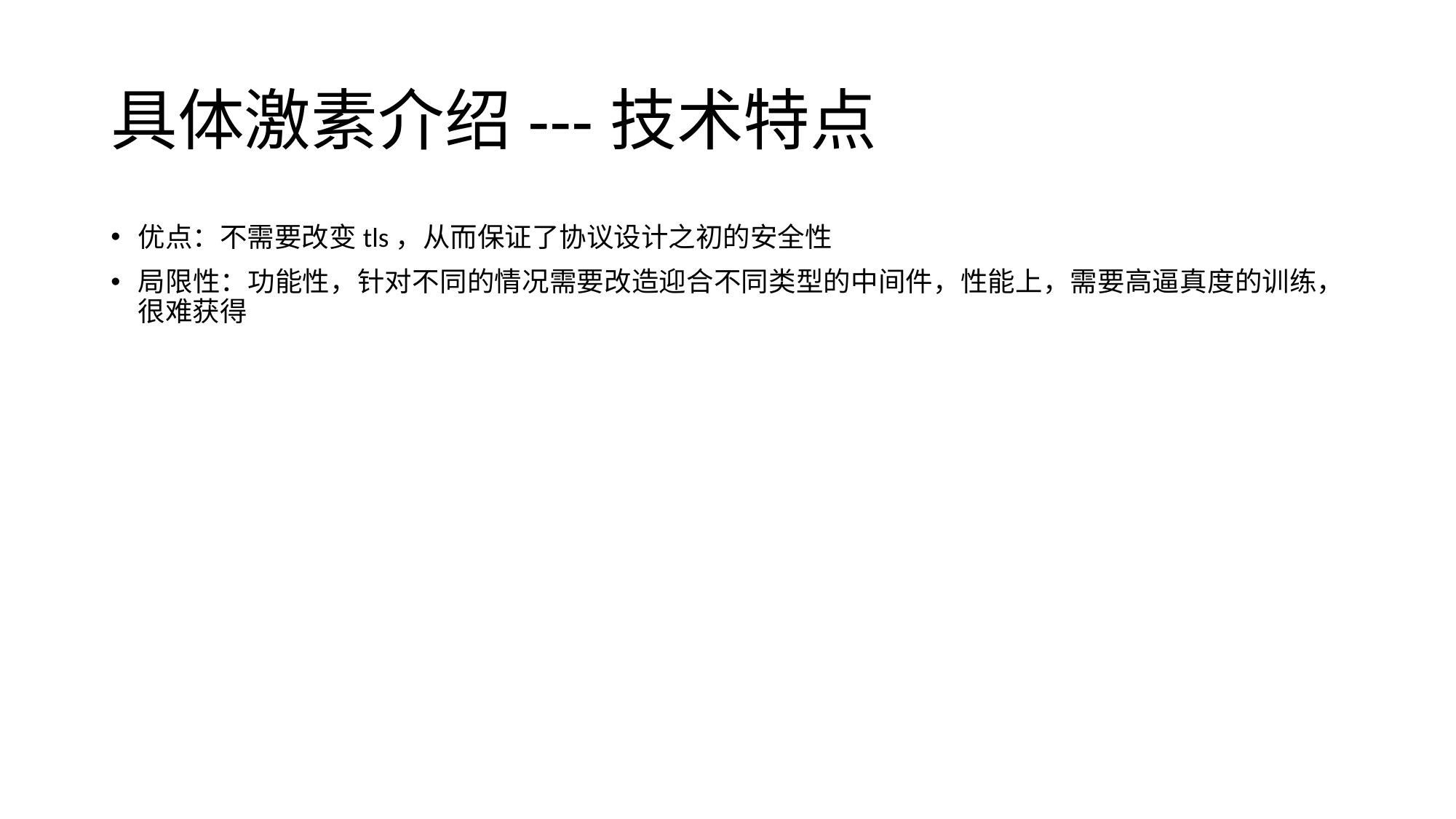

# 具体激素介绍---技术特点
优点：不需要改变tls，从而保证了协议设计之初的安全性
局限性：功能性，针对不同的情况需要改造迎合不同类型的中间件，性能上，需要高逼真度的训练，很难获得